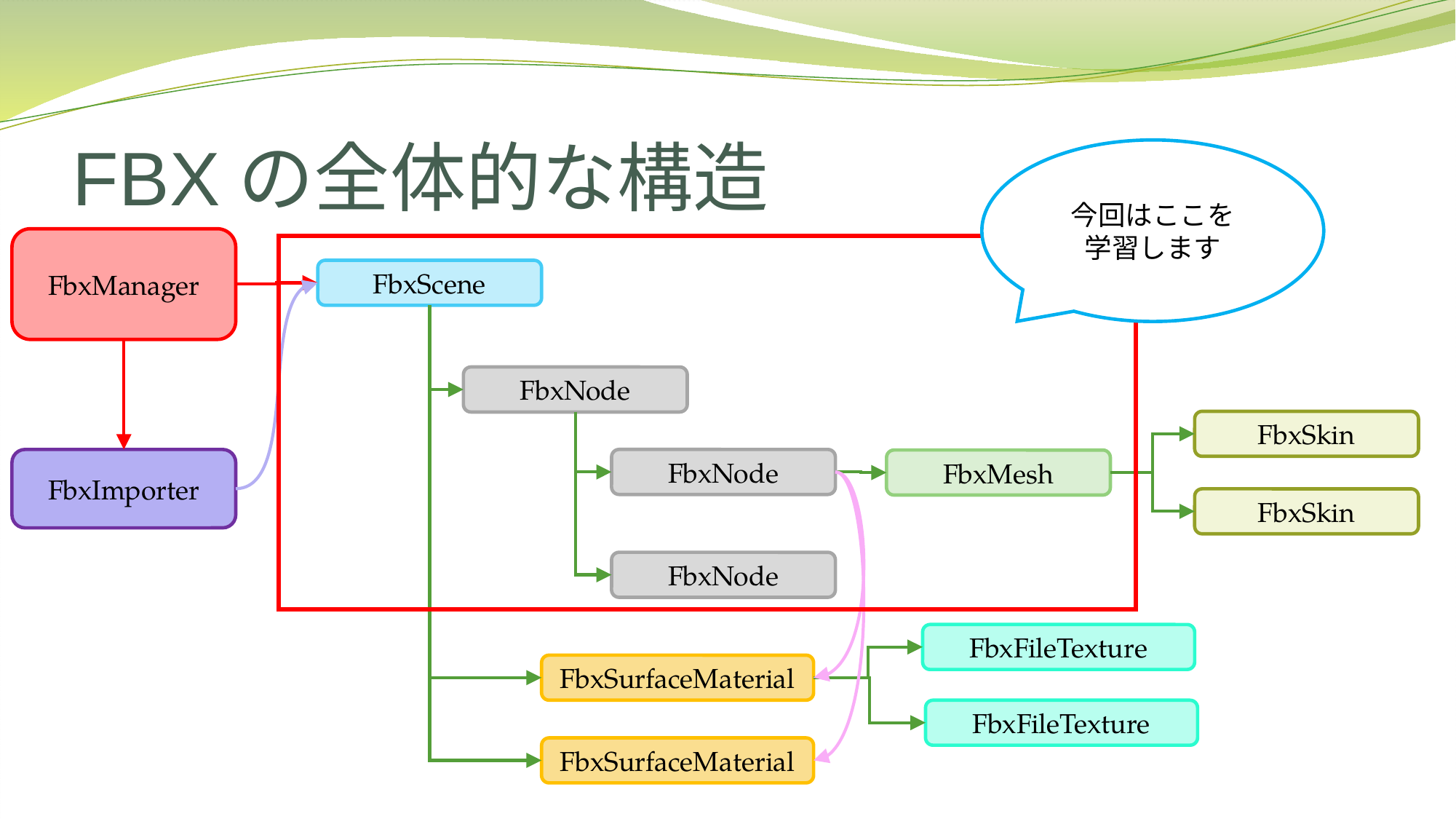

# FBXの全体的な構造
今回はここを
学習します
FbxManager

FbxScene
FbxNode
FbxSkin
FbxImporter
FbxNode
FbxMesh
FbxSkin
FbxNode
FbxFileTexture
FbxSurfaceMaterial
FbxFileTexture
FbxSurfaceMaterial